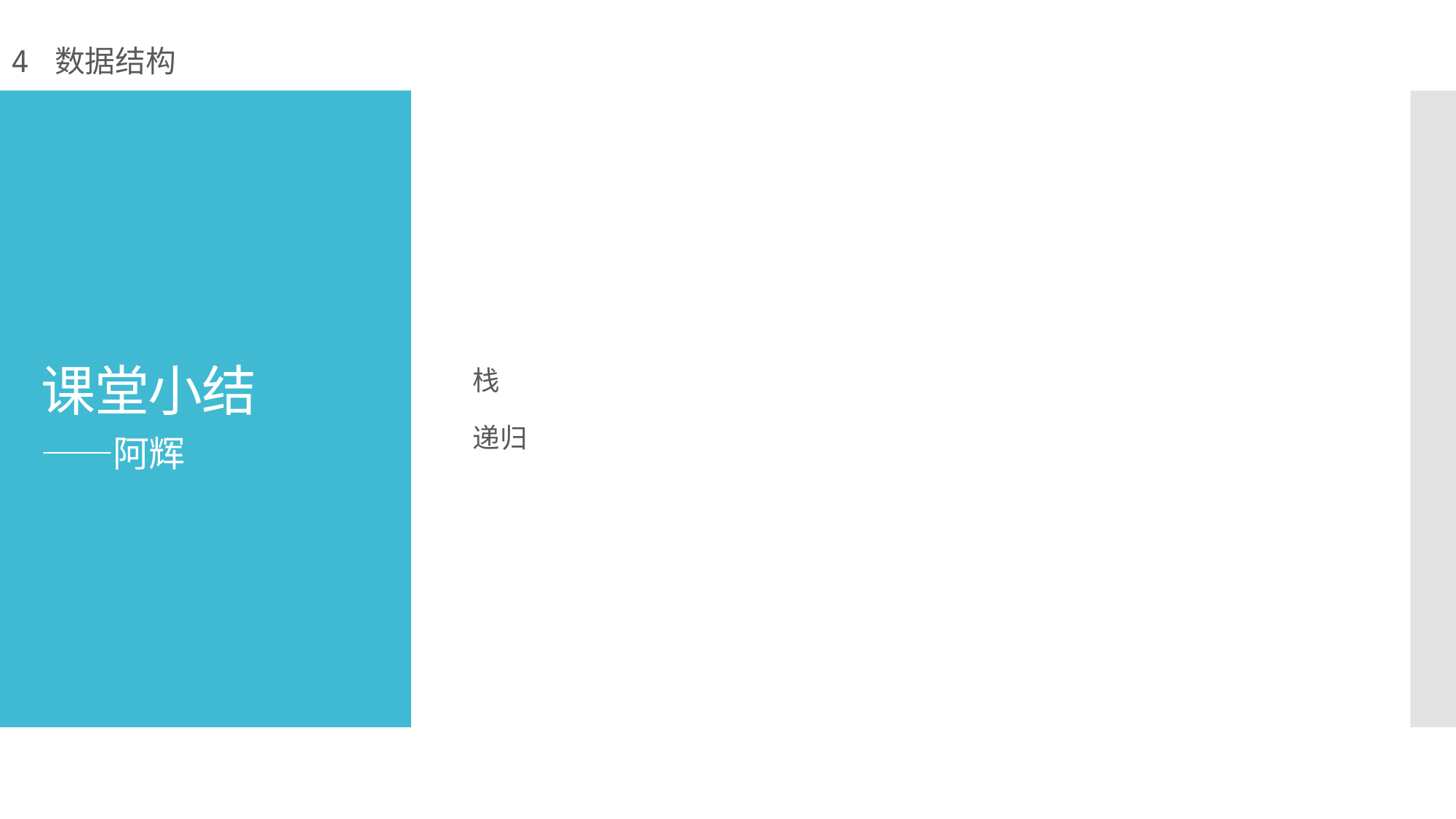

4 数据结构
栈
递归
# 课堂小结 ——阿辉